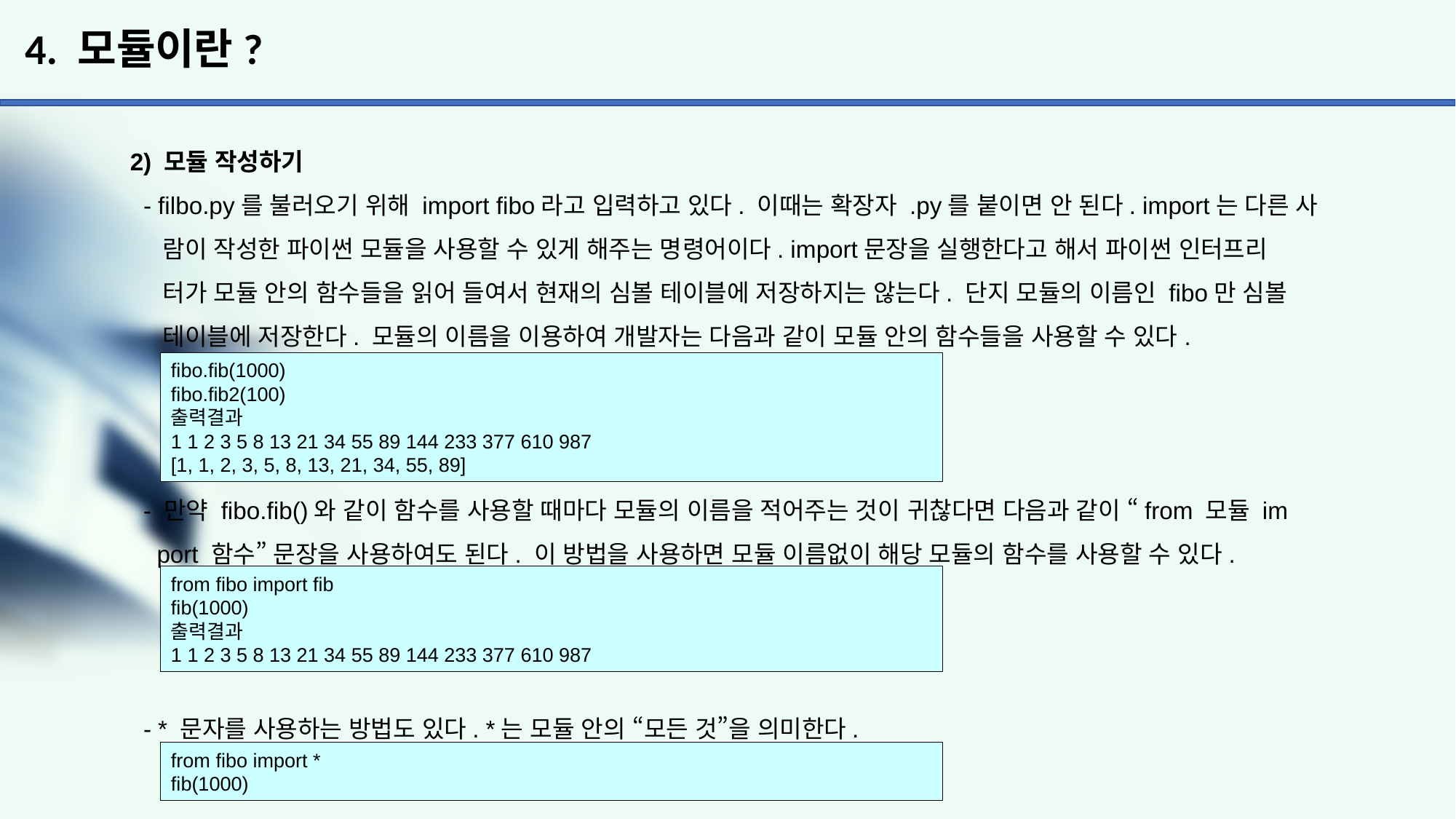

# 4. 모듈이란?
2) 모듈 작성하기
  - filbo.py를 불러오기 위해 import fibo라고 입력하고 있다. 이때는 확장자 .py를 붙이면 안 된다. import는 다른 사
    람이 작성한 파이썬 모듈을 사용할 수 있게 해주는 명령어이다. import문장을 실행한다고 해서 파이썬 인터프리
    터가 모듈 안의 함수들을 읽어 들여서 현재의 심볼 테이블에 저장하지는 않는다. 단지 모듈의 이름인 fibo만 심볼
    테이블에 저장한다. 모듈의 이름을 이용하여 개발자는 다음과 같이 모듈 안의 함수들을 사용할 수 있다.

  - 만약 fibo.fib()와 같이 함수를 사용할 때마다 모듈의 이름을 적어주는 것이 귀찮다면 다음과 같이 “from 모듈 im
    port 함수” 문장을 사용하여도 된다. 이 방법을 사용하면 모듈 이름없이 해당 모듈의 함수를 사용할 수 있다.

  - * 문자를 사용하는 방법도 있다. *는 모듈 안의 “모든 것”을 의미한다.

fibo.fib(1000)
fibo.fib2(100)
출력결과
1 1 2 3 5 8 13 21 34 55 89 144 233 377 610 987
[1, 1, 2, 3, 5, 8, 13, 21, 34, 55, 89]
from fibo import fib
fib(1000)
출력결과
1 1 2 3 5 8 13 21 34 55 89 144 233 377 610 987
from fibo import *
fib(1000)